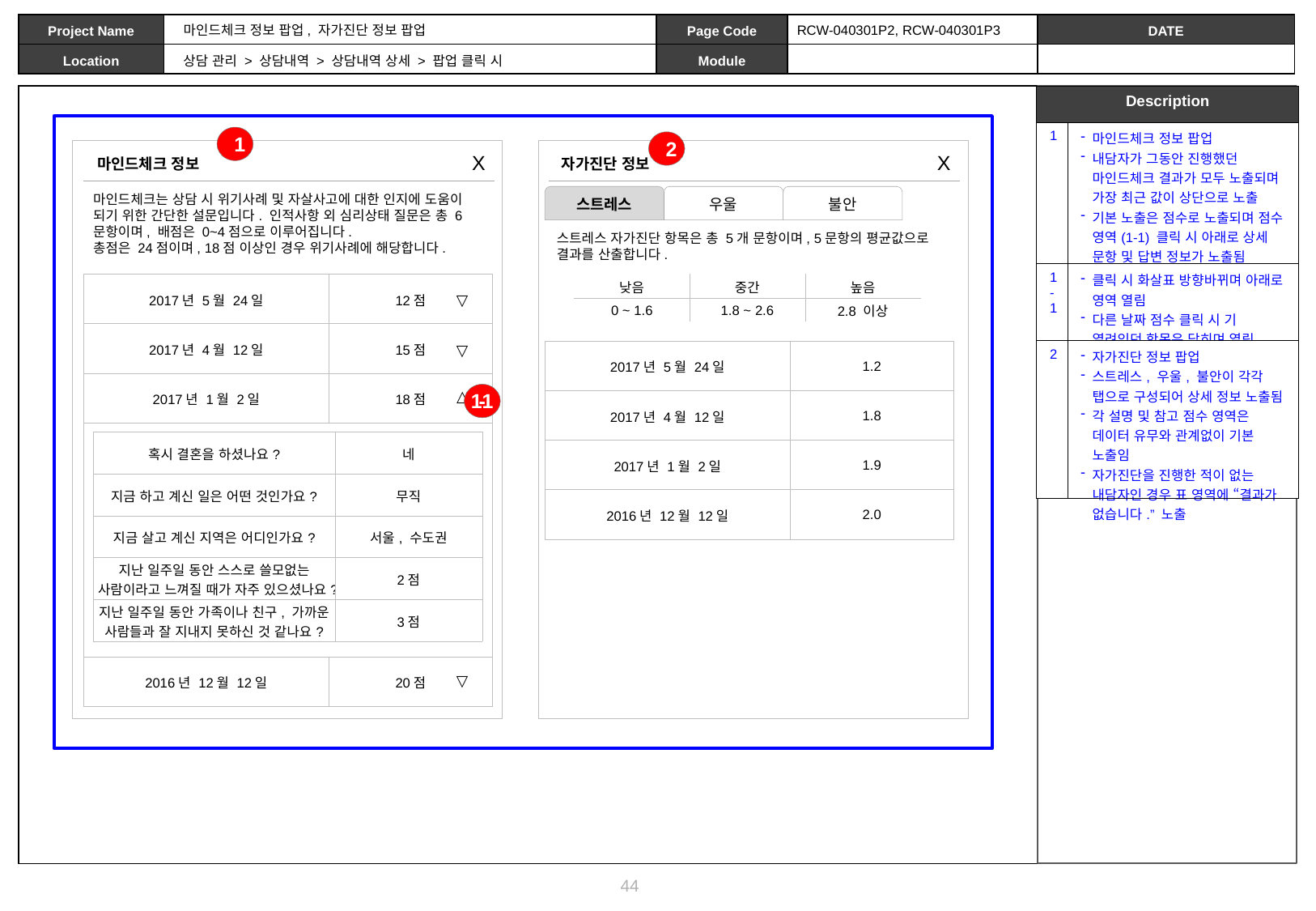

마인드체크 정보 팝업, 자가진단 정보 팝업
RCW-040301P2, RCW-040301P3
상담 관리 > 상담내역 > 상담내역 상세 > 팝업 클릭 시
| Description |  |
| --- | --- |
| 1 | 마인드체크 정보 팝업 내담자가 그동안 진행했던 마인드체크 결과가 모두 노출되며 가장 최근 값이 상단으로 노출 기본 노출은 점수로 노출되며 점수 영역(1-1) 클릭 시 아래로 상세 문항 및 답변 정보가 노출됨 표 영역부터 스크롤 생성 |
| 1-1 | 클릭 시 화살표 방향바뀌며 아래로 영역 열림 다른 날짜 점수 클릭 시 기 열려있던 항목은 닫히며 열림 |
| 2 | 자가진단 정보 팝업 스트레스, 우울, 불안이 각각 탭으로 구성되어 상세 정보 노출됨 각 설명 및 참고 점수 영역은 데이터 유무와 관계없이 기본 노출임 자가진단을 진행한 적이 없는 내담자인 경우 표 영역에 “결과가 없습니다.” 노출 |

1
2

X
X
마인드체크 정보
자가진단 정보
마인드체크는 상담 시 위기사례 및 자살사고에 대한 인지에 도움이 되기 위한 간단한 설문입니다. 인적사항 외 심리상태 질문은 총 6문항이며, 배점은 0~4점으로 이루어집니다.
총점은 24점이며, 18점 이상인 경우 위기사례에 해당합니다.
스트레스
우울
불안
스트레스 자가진단 항목은 총 5개 문항이며, 5문항의 평균값으로 결과를 산출합니다.
| 2017년 5월 24일 | 12점 |
| --- | --- |
| 2017년 4월 12일 | 15점 |
| 2017년 1월 2일 | 18점 |
|  |  |
| 2016년 12월 12일 | 20점 |
| 낮음 | 중간 | 높음 |
| --- | --- | --- |
| 0 ~ 1.6 | 1.8 ~ 2.6 | 2.8 이상 |
▽
▽
| 2017년 5월 24일 | 1.2 |
| --- | --- |
| 2017년 4월 12일 | 1.8 |
| 2017년 1월 2일 | 1.9 |
| 2016년 12월 12일 | 2.0 |
▽
1-1
| 혹시 결혼을 하셨나요? | 네 |
| --- | --- |
| 지금 하고 계신 일은 어떤 것인가요? | 무직 |
| 지금 살고 계신 지역은 어디인가요? | 서울, 수도권 |
| 지난 일주일 동안 스스로 쓸모없는 사람이라고 느껴질 때가 자주 있으셨나요? | 2점 |
| 지난 일주일 동안 가족이나 친구, 가까운 사람들과 잘 지내지 못하신 것 같나요? | 3점 |
▽
44